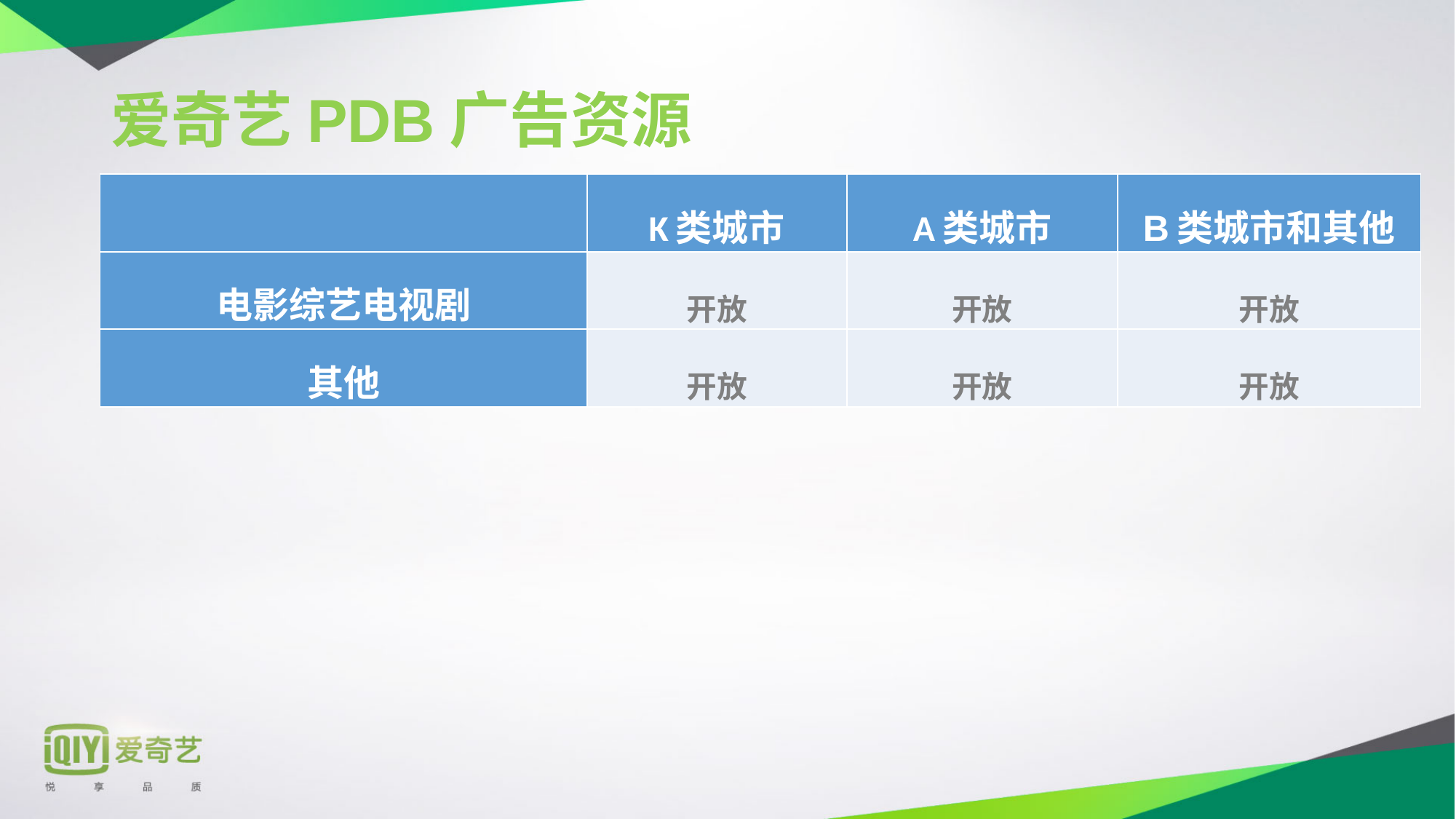

# 爱奇艺PDB广告资源
|  | K类城市 | A类城市 | B类城市和其他 |
| --- | --- | --- | --- |
| 电影综艺电视剧 | 开放 | 开放 | 开放 |
| 其他 | 开放 | 开放 | 开放 |